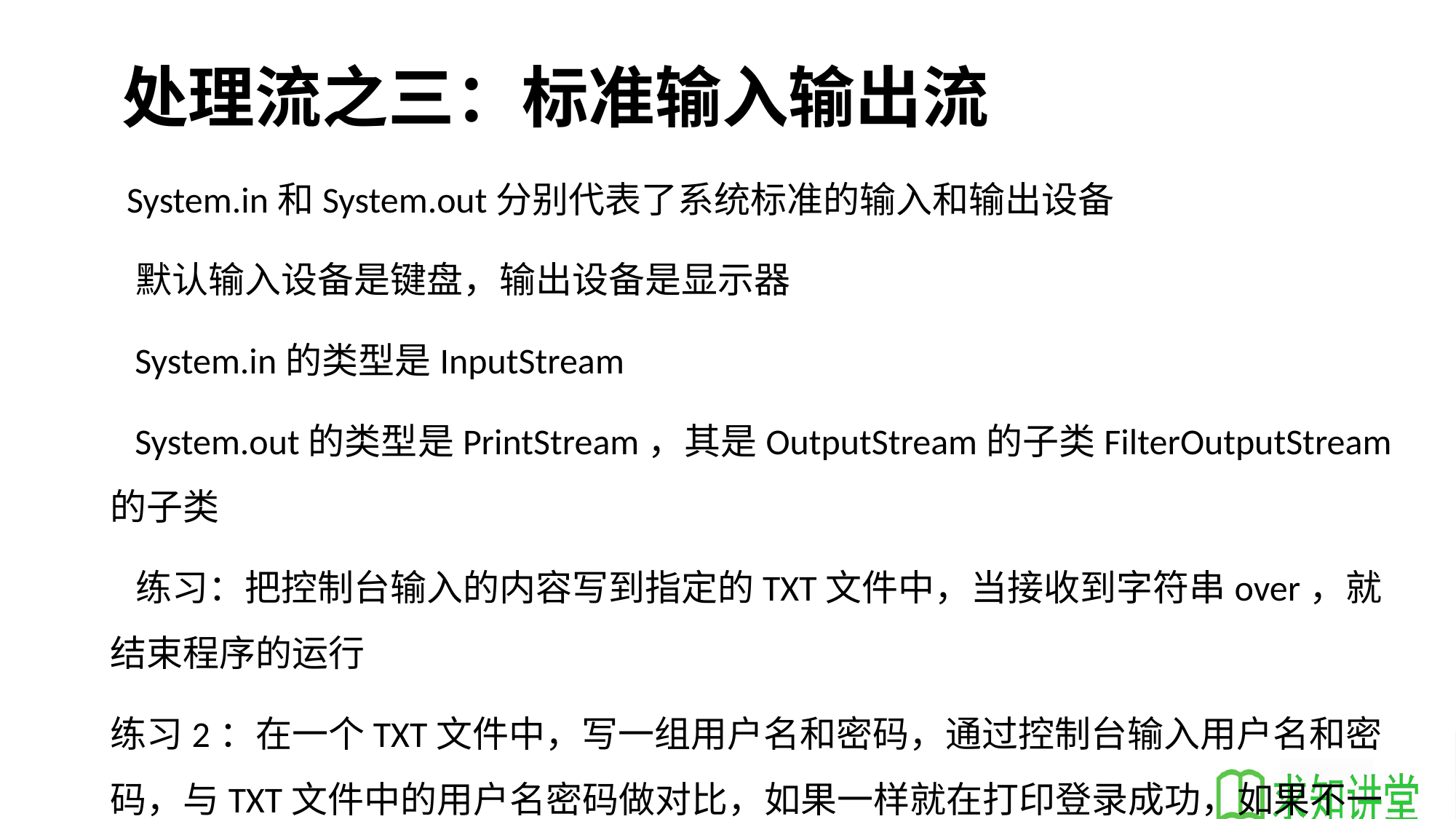

# 处理流之三：标准输入输出流
  System.in和System.out分别代表了系统标准的输入和输出设备
  默认输入设备是键盘，输出设备是显示器
   System.in的类型是InputStream
   System.out的类型是PrintStream，其是OutputStream的子类FilterOutputStream 的子类
  练习：把控制台输入的内容写到指定的TXT文件中，当接收到字符串over，就结束程序的运行
练习2：在一个TXT文件中，写一组用户名和密码，通过控制台输入用户名和密码，与TXT文件中的用户名密码做对比，如果一样就在打印登录成功，如果不一致，就打印用户名密码错误